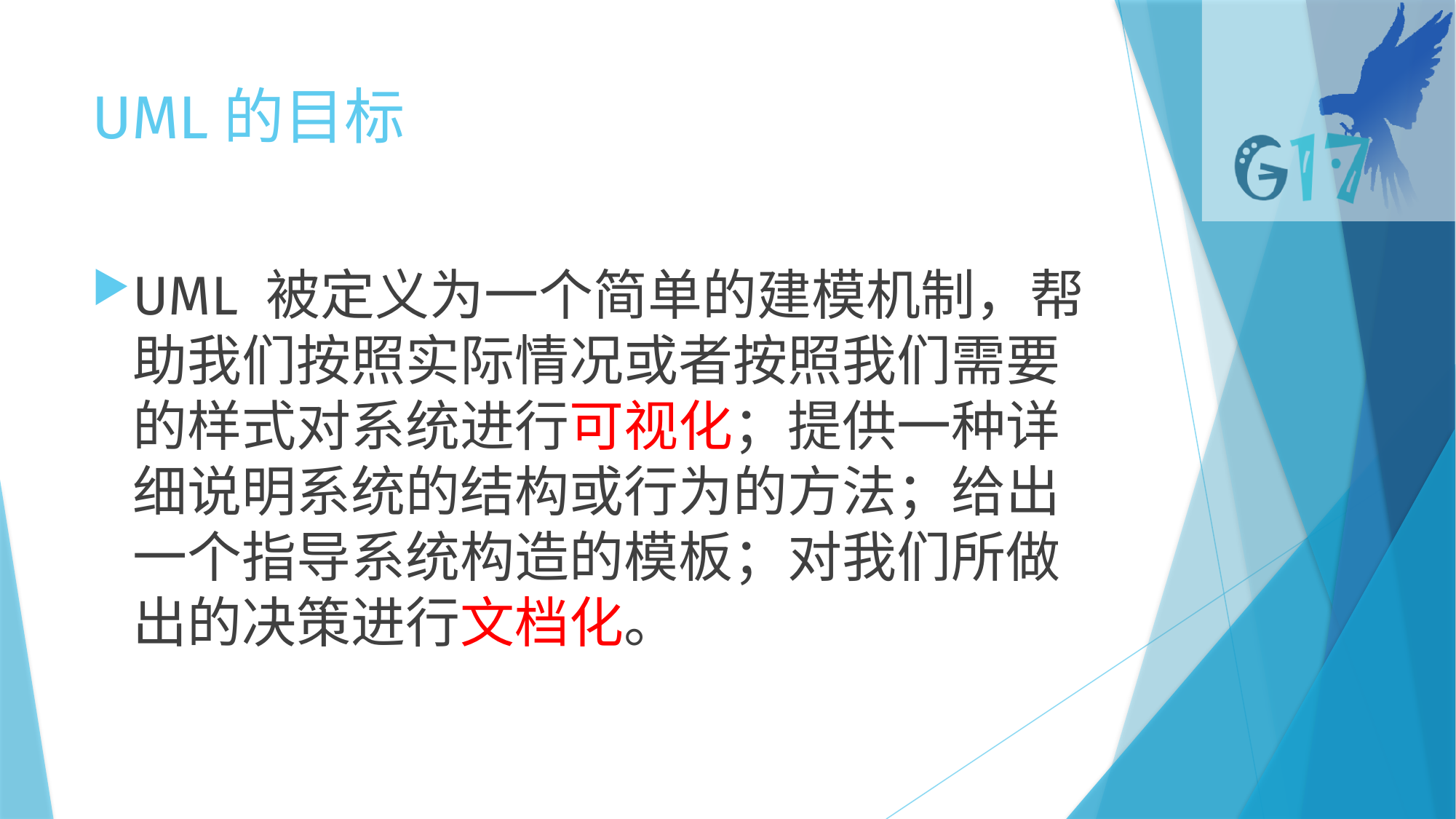

# UML的目标
UML 被定义为一个简单的建模机制，帮助我们按照实际情况或者按照我们需要的样式对系统进行可视化；提供一种详细说明系统的结构或行为的方法；给出一个指导系统构造的模板；对我们所做出的决策进行文档化。